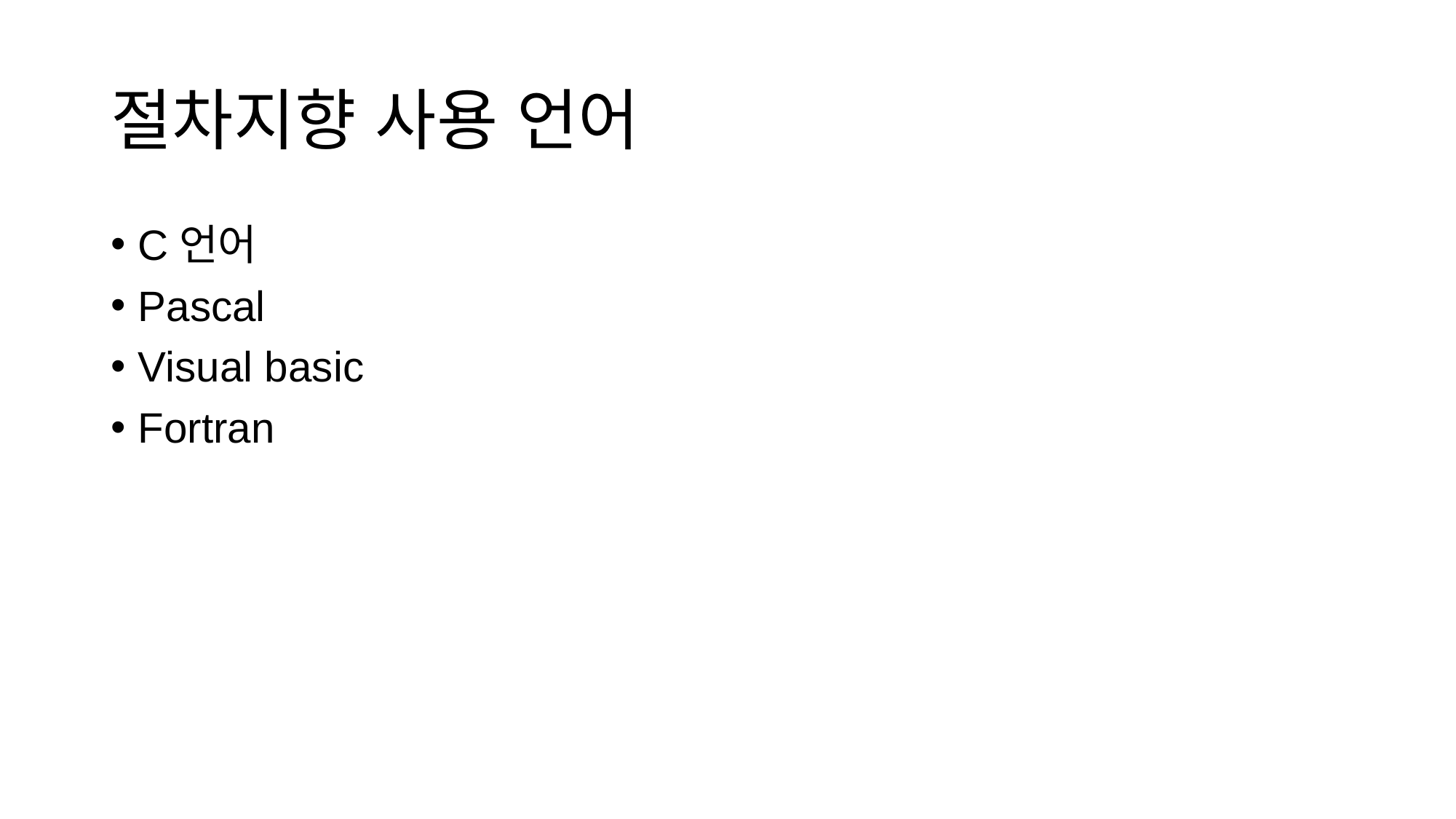

# 절차지향 사용 언어
C언어
Pascal
Visual basic
Fortran